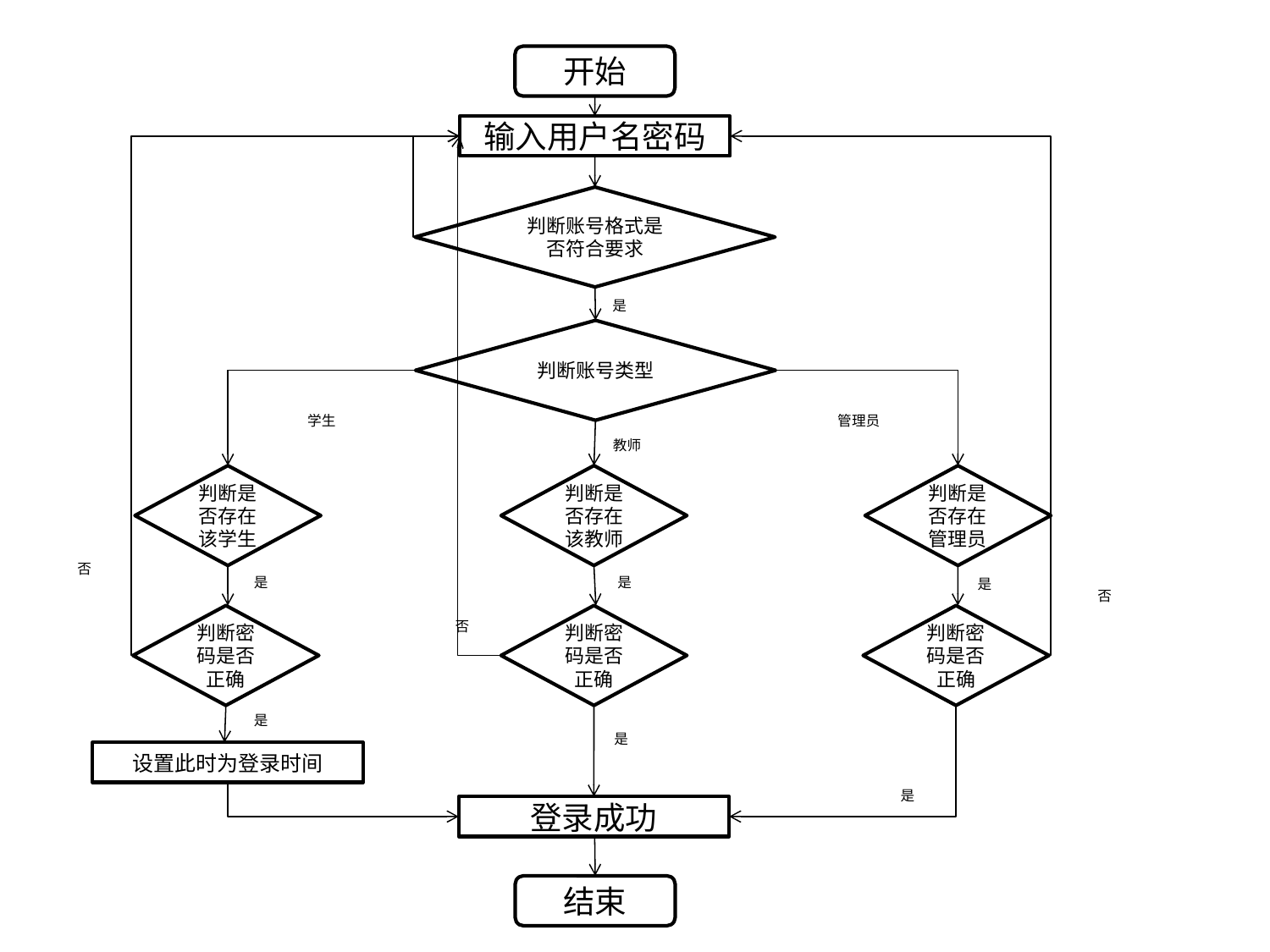

开始
输入用户名密码
判断账号格式是否符合要求
是
判断账号类型
学生
管理员
教师
判断是否存在该学生
判断是否存在管理员
判断是否存在该教师
否
是
是
是
否
判断密码是否正确
判断密码是否正确
判断密码是否正确
否
是
是
设置此时为登录时间
是
登录成功
结束